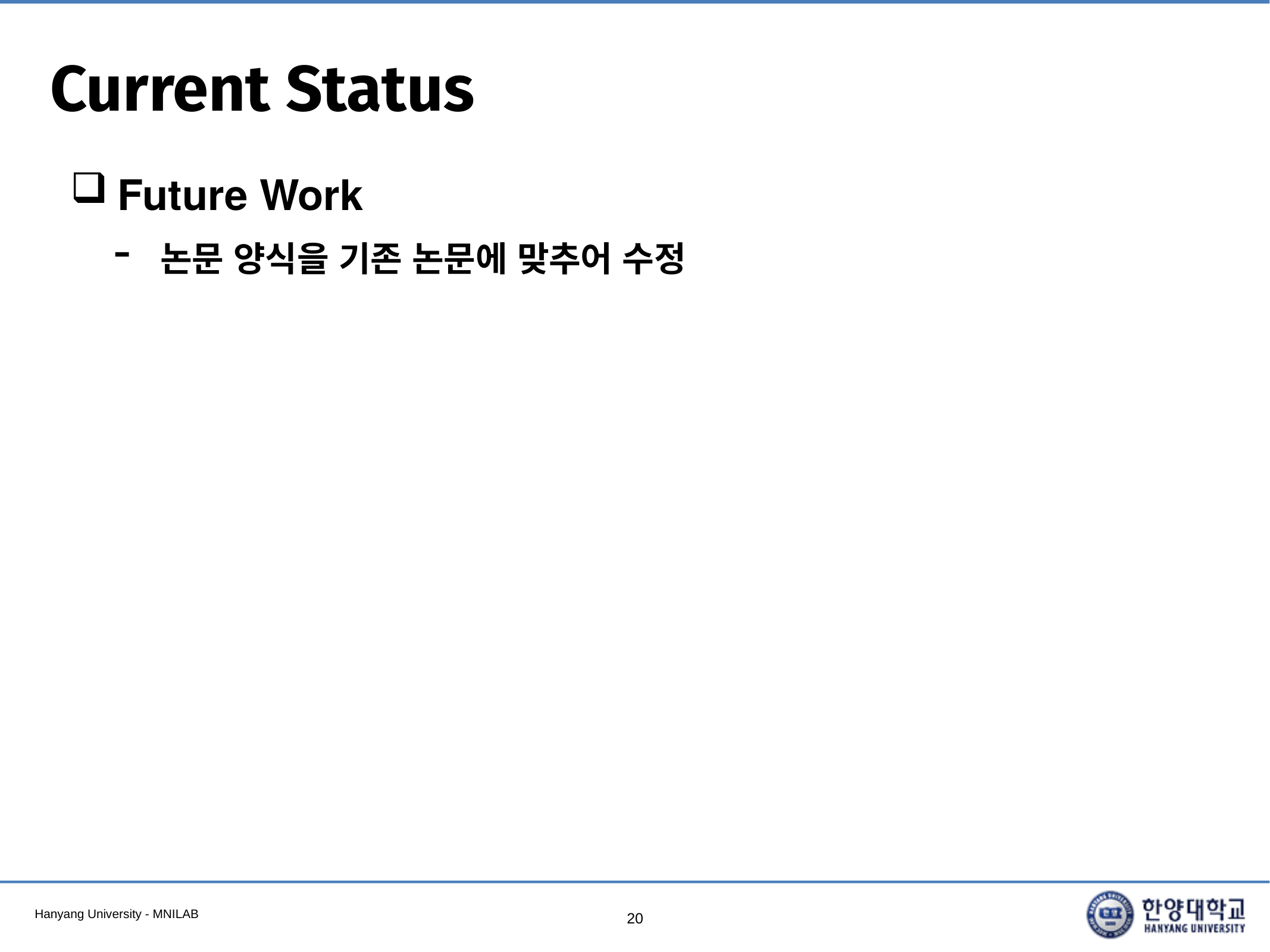

# Current Status
Future Work
논문 양식을 기존 논문에 맞추어 수정
20